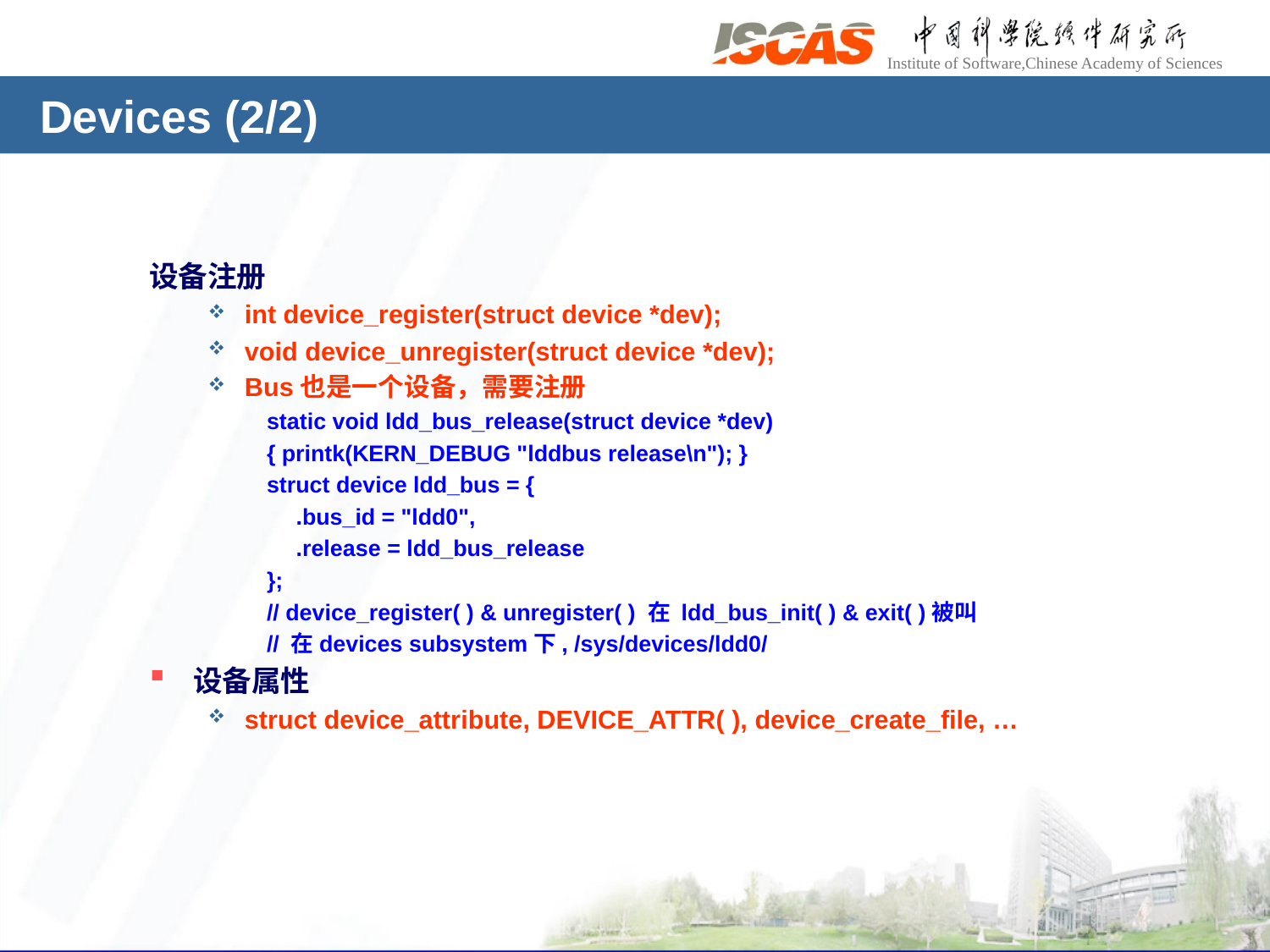

# Devices (2/2)
设备注册
int device_register(struct device *dev);
void device_unregister(struct device *dev);
Bus也是一个设备，需要注册
static void ldd_bus_release(struct device *dev)
{ printk(KERN_DEBUG "lddbus release\n"); }
struct device ldd_bus = {
	.bus_id = "ldd0",
	.release = ldd_bus_release
};
// device_register( ) & unregister( ) 在 ldd_bus_init( ) & exit( )被叫
// 在devices subsystem下, /sys/devices/ldd0/
设备属性
struct device_attribute, DEVICE_ATTR( ), device_create_file, …